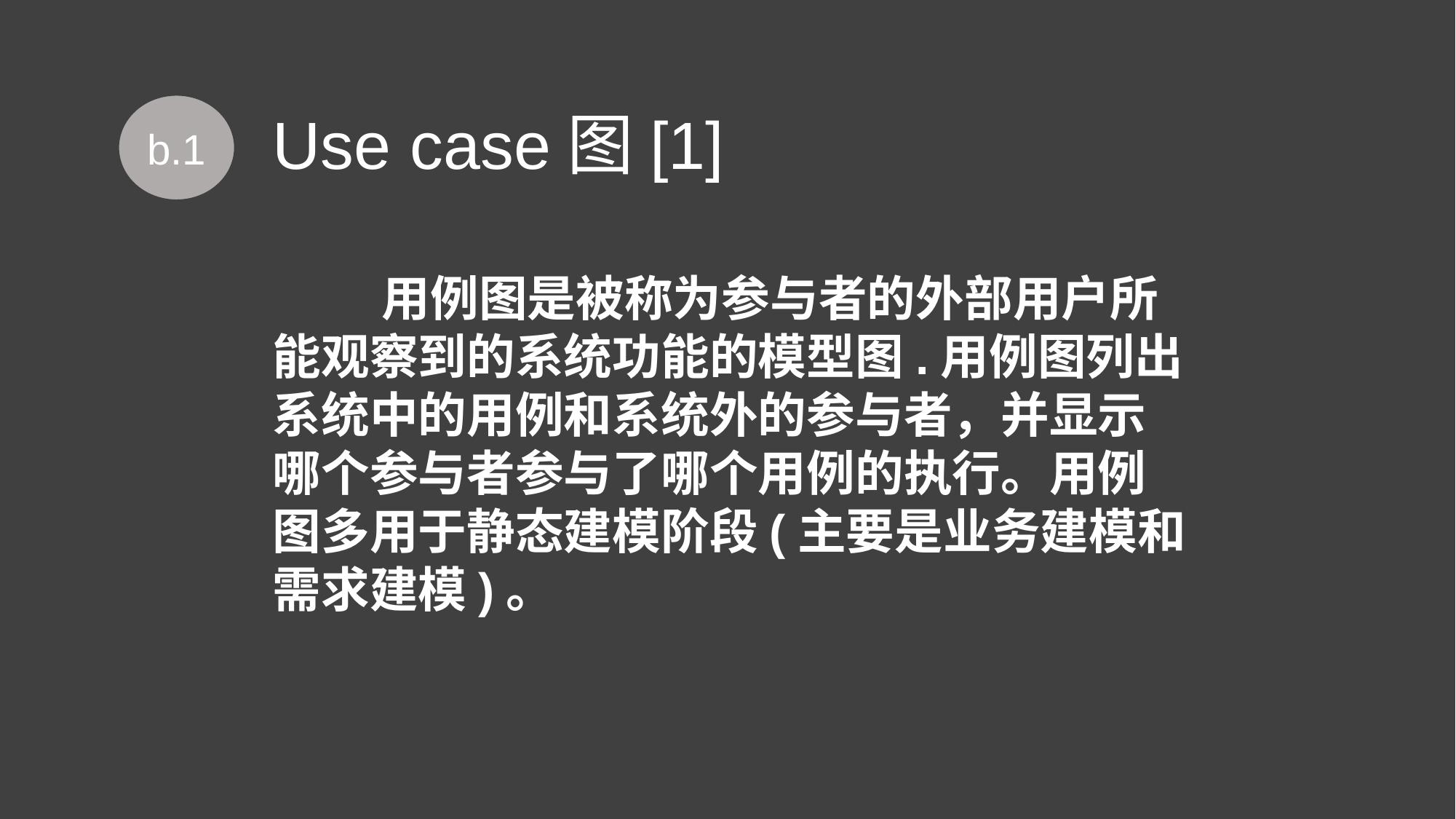

# Use case图[1]
b.1
	用例图是被称为参与者的外部用户所能观察到的系统功能的模型图.用例图列出系统中的用例和系统外的参与者，并显示哪个参与者参与了哪个用例的执行。用例图多用于静态建模阶段(主要是业务建模和需求建模)。